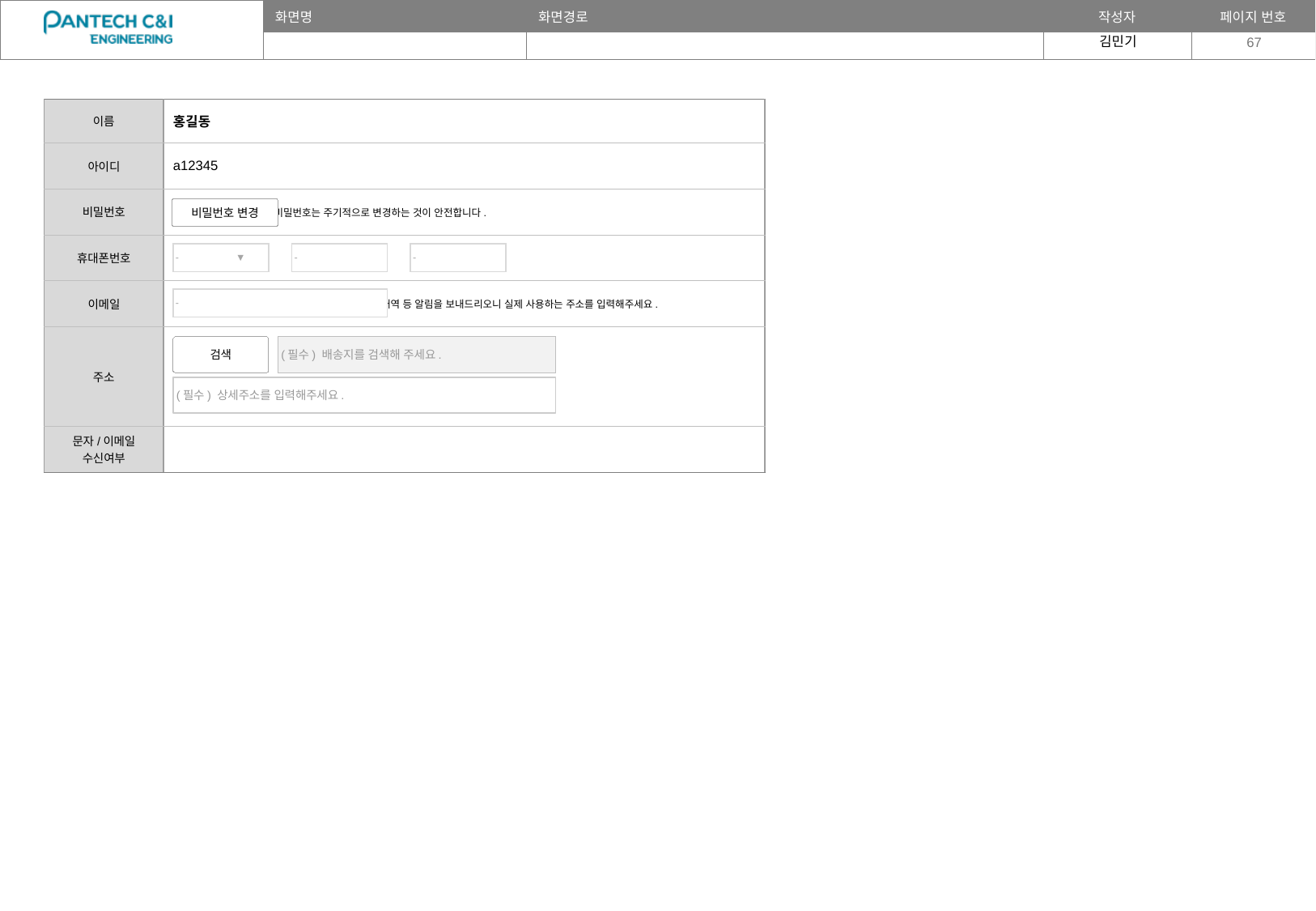

67
| 이름 | 홍길동 |
| --- | --- |
| 아이디 | a12345 |
| 비밀번호 | \* 비밀번호는 주기적으로 변경하는 것이 안전합니다. |
| 휴대폰번호 | - - |
| 이메일 | \* 거래내역 등 알림을 보내드리오니 실제 사용하는 주소를 입력해주세요. |
| 주소 |  |
| 문자/이메일 수신여부 |  |
비밀번호 변경
| - ▼ |
| --- |
| - |
| --- |
| - |
| --- |
| - |
| --- |
 (필수) 배송지를 검색해 주세요.
검색
 (필수) 상세주소를 입력해주세요.